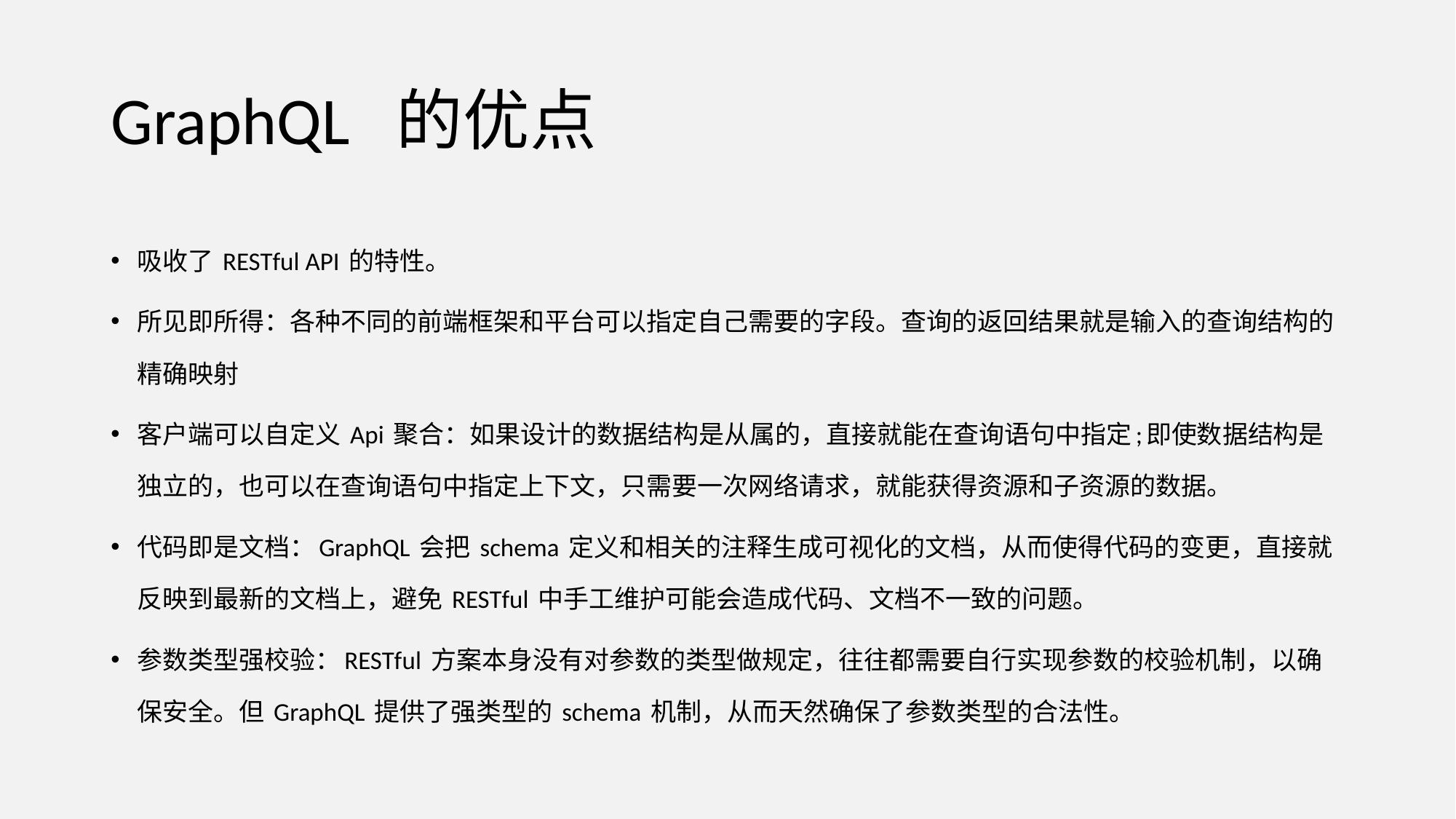

# GraphQL  的优点
吸收了 RESTful API 的特性。
所见即所得：各种不同的前端框架和平台可以指定自己需要的字段。查询的返回结果就是输入的查询结构的精确映射
客户端可以自定义 Api 聚合：如果设计的数据结构是从属的，直接就能在查询语句中指定;即使数据结构是独立的，也可以在查询语句中指定上下文，只需要一次网络请求，就能获得资源和子资源的数据。
代码即是文档：GraphQL 会把 schema 定义和相关的注释生成可视化的文档，从而使得代码的变更，直接就反映到最新的文档上，避免 RESTful 中手工维护可能会造成代码、文档不一致的问题。
参数类型强校验：RESTful 方案本身没有对参数的类型做规定，往往都需要自行实现参数的校验机制，以确保安全。但 GraphQL 提供了强类型的 schema 机制，从而天然确保了参数类型的合法性。